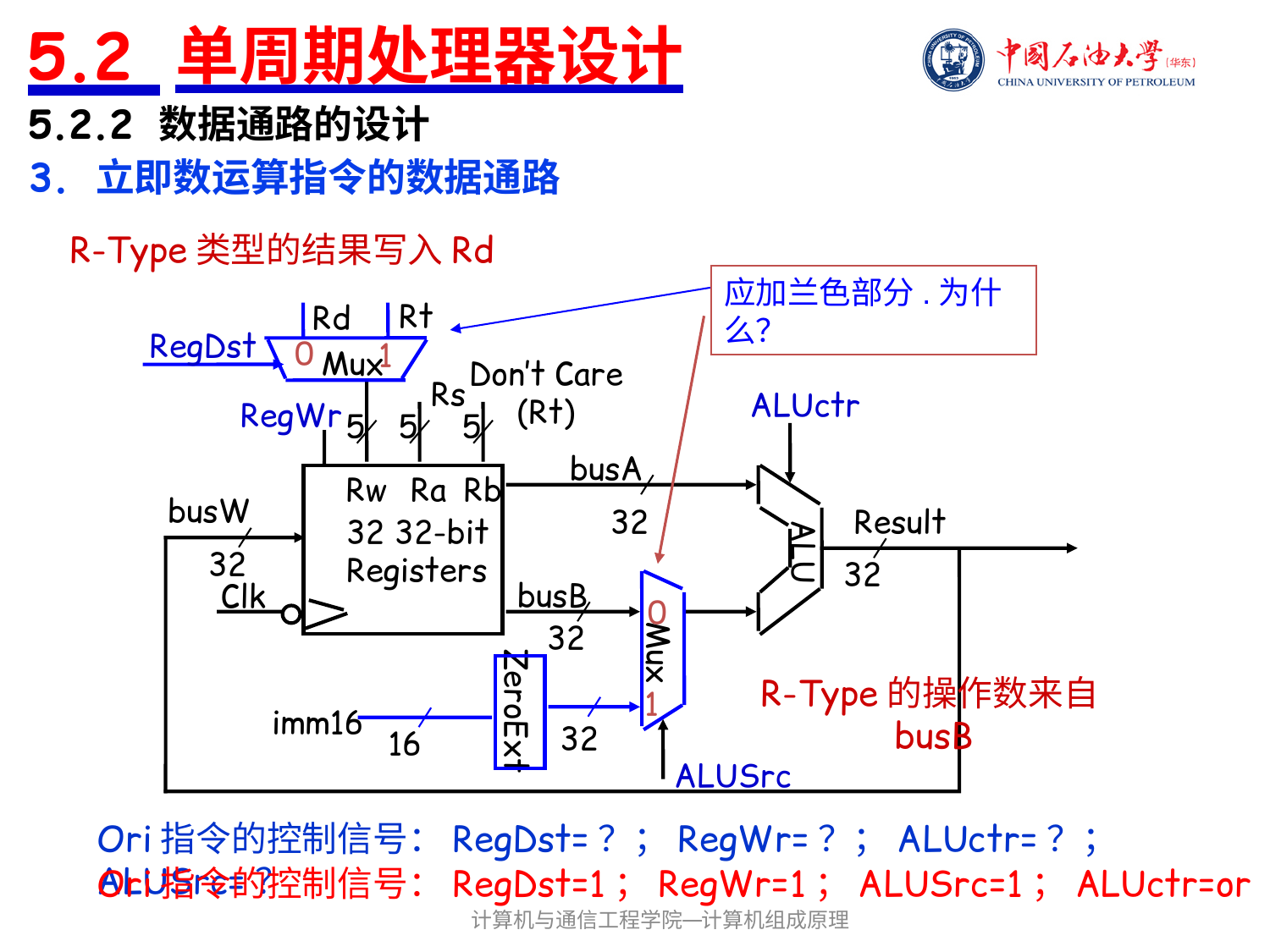

# 5.2 单周期处理器设计
5.2.2 数据通路的设计

3. 立即数运算指令的数据通路
R-Type类型的结果写入Rd
应加兰色部分.为什么？

Rt
Rd

RegDst

Mux

0
1

Don’t Care
(Rt)
Rs
ALUctr

RegWr
5
5
5

busA
Rw
Ra
Rb

busW

32
Result
32 32-bit
Registers
ALU

32

32

busB
Clk

imm16

32

Mux
ZeroExt

16
ALUSrc
0
1

32

R-Type的操作数来自busB

Ori指令的控制信号：RegDst=？；RegWr=？；ALUctr=？；ALUSrc=？
Ori指令的控制信号：RegDst=1；RegWr=1；ALUSrc=1；ALUctr=or
计算机与通信工程学院—计算机组成原理
47